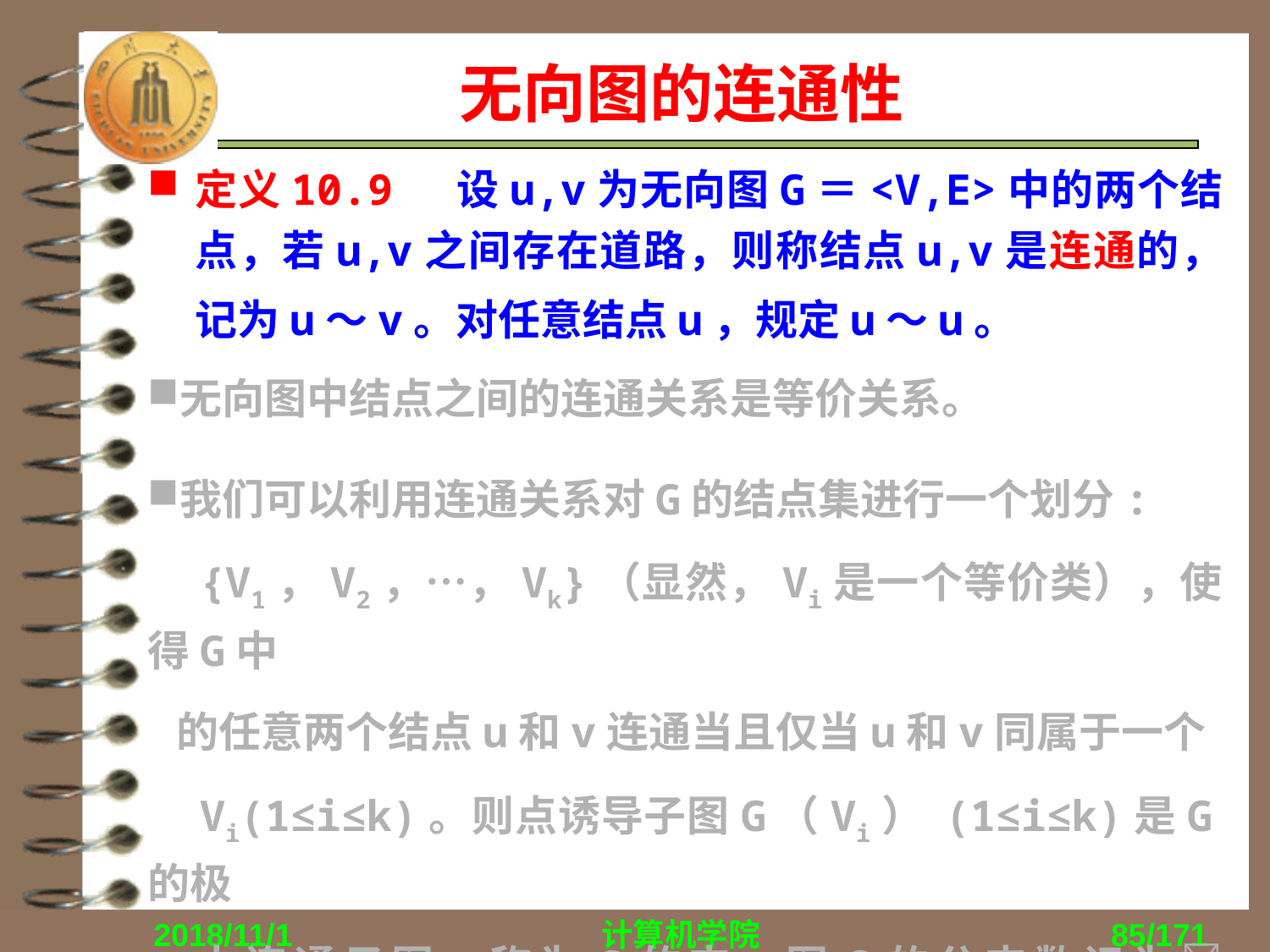

# 无向图的连通性
定义10.9  设u,v为无向图G＝<V,E>中的两个结点，若u,v之间存在道路，则称结点u,v是连通的，记为u～v。对任意结点u，规定u～u。
无向图中结点之间的连通关系是等价关系。
我们可以利用连通关系对G的结点集进行一个划分:
  {V1，V2，…，Vk}（显然，Vi是一个等价类），使得G中
  的任意两个结点u和v连通当且仅当u和v同属于一个
  Vi(1≤i≤k)。则点诱导子图G（Vi） (1≤i≤k)是G的极
  大连通子图，称为G的支。图G的分支数记为ω（G）。
2018/11/1
计算机学院
85/171